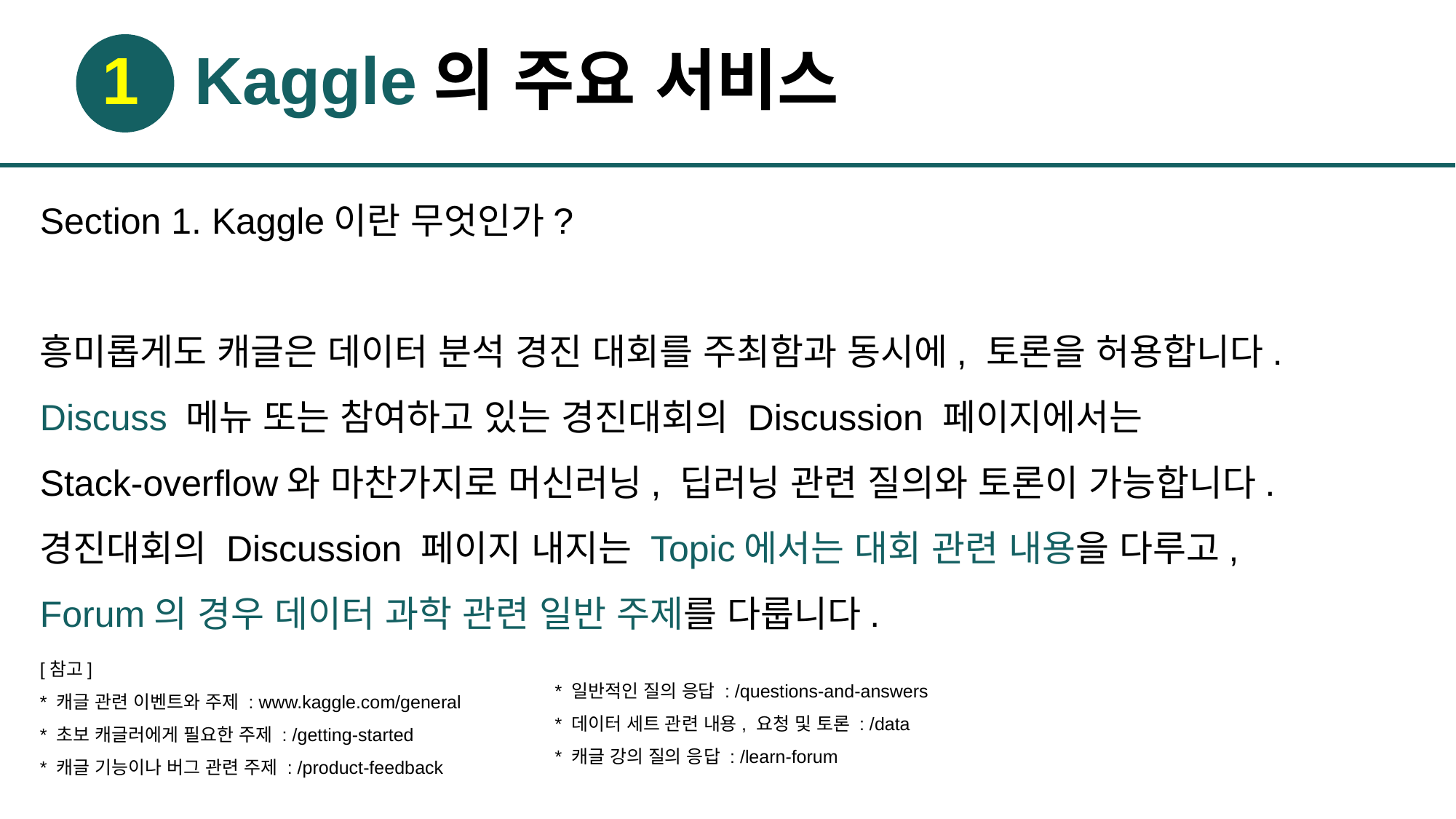

# 1   Kaggle의 주요 서비스

Section 1. Kaggle이란 무엇인가?

흥미롭게도 캐글은 데이터 분석 경진 대회를 주최함과 동시에, 토론을 허용합니다.
Discuss 메뉴 또는 참여하고 있는 경진대회의 Discussion 페이지에서는
Stack-overflow와 마찬가지로 머신러닝, 딥러닝 관련 질의와 토론이 가능합니다.
경진대회의 Discussion 페이지 내지는 Topic에서는 대회 관련 내용을 다루고,
Forum의 경우 데이터 과학 관련 일반 주제를 다룹니다.

* 일반적인 질의 응답 : /questions-and-answers
* 데이터 세트 관련 내용, 요청 및 토론 : /data
* 캐글 강의 질의 응답 : /learn-forum
[참고]
* 캐글 관련 이벤트와 주제 : www.kaggle.com/general
* 초보 캐글러에게 필요한 주제 : /getting-started
* 캐글 기능이나 버그 관련 주제 : /product-feedback